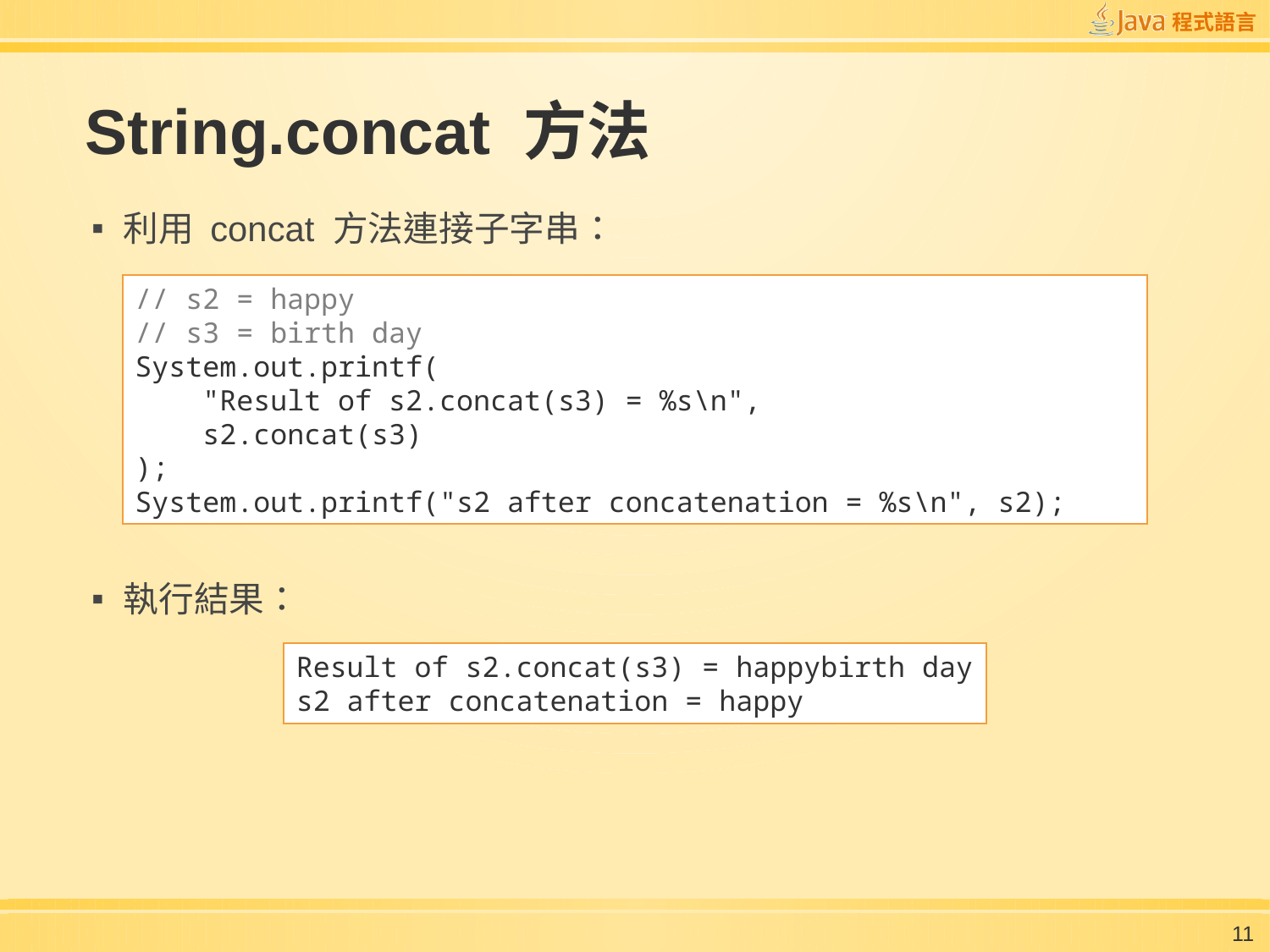

# String.concat 方法
利用 concat 方法連接子字串：

執行結果：

// s2 = happy
// s3 = birth day
System.out.printf(
    "Result of s2.concat(s3) = %s\n",
    s2.concat(s3)
);
System.out.printf("s2 after concatenation = %s\n", s2);
Result of s2.concat(s3) = happybirth day
s2 after concatenation = happy
11